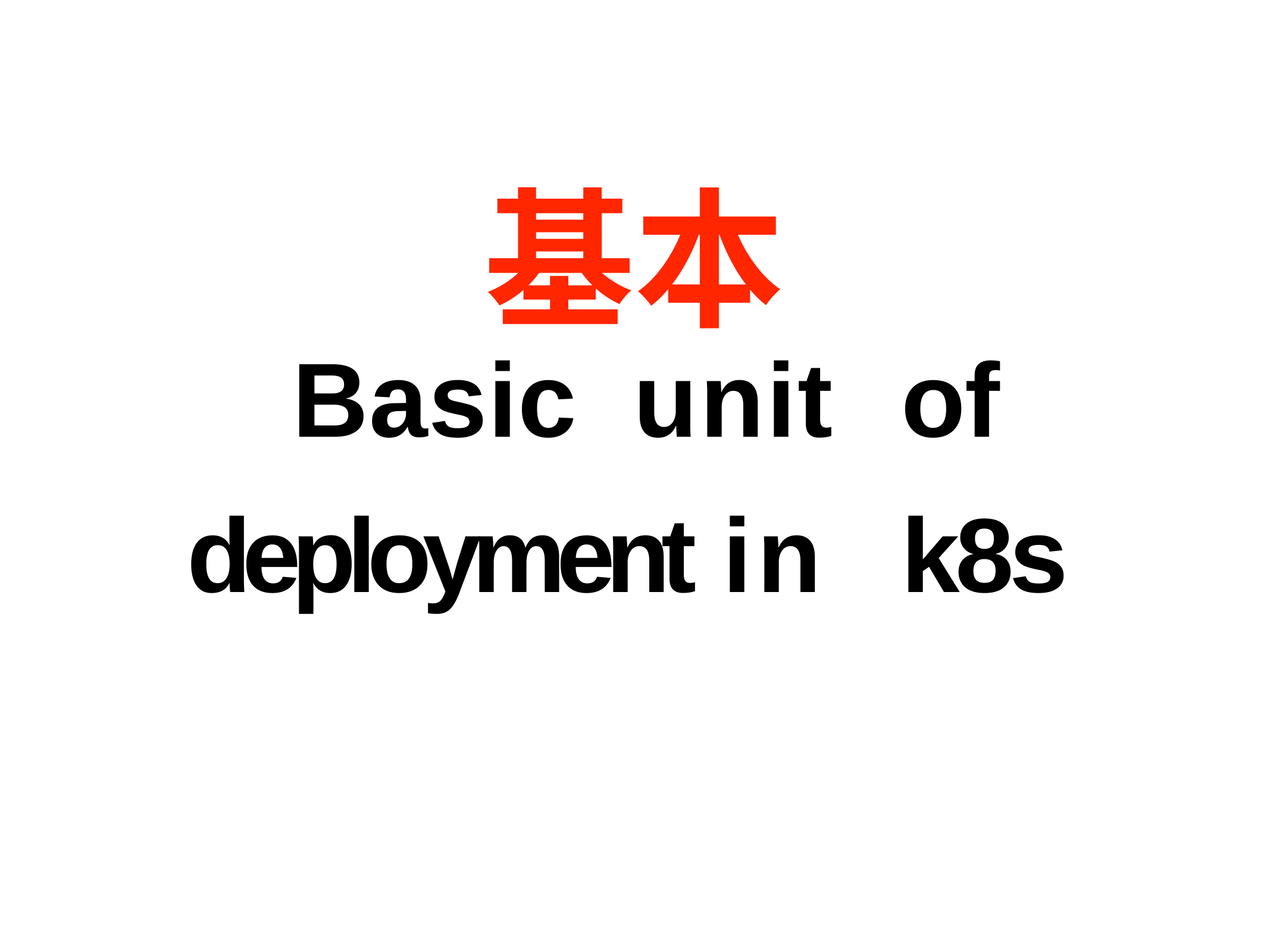

基本
Basic	unit	of  deployment	in	k8s